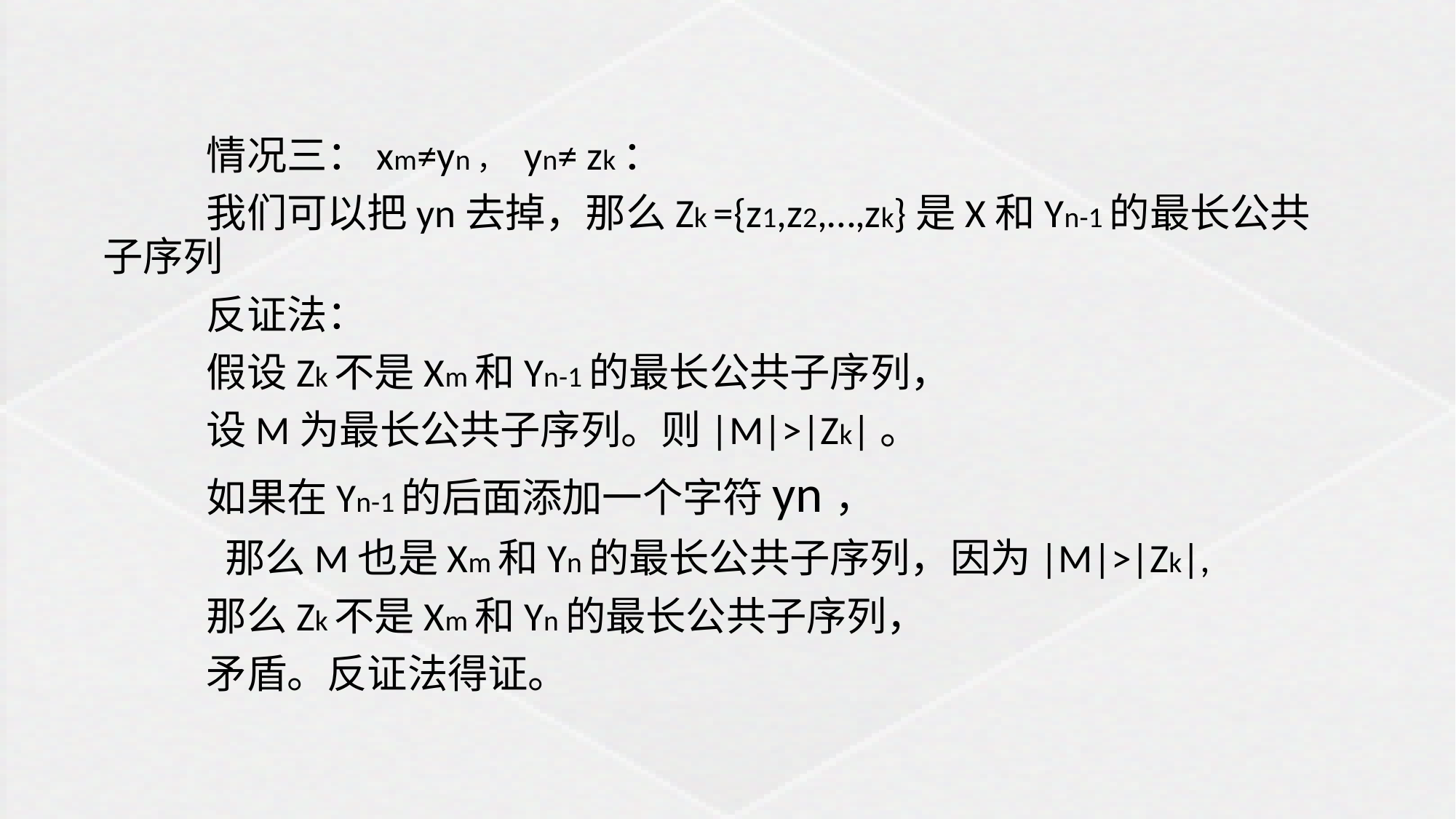

情况三：xm≠yn， yn≠ zk：
	我们可以把yn去掉，那么Zk ={z1,z2,…,zk}是X和Yn-1的最长公共子序列
	反证法：
	假设Zk不是Xm和Yn-1的最长公共子序列，
	设M为最长公共子序列。则|M|>|Zk|。
	如果在Yn-1的后面添加一个字符yn，
	 那么M也是Xm和Yn的最长公共子序列，因为|M|>|Zk|,
	那么Zk不是Xm和Yn的最长公共子序列，
	矛盾。反证法得证。